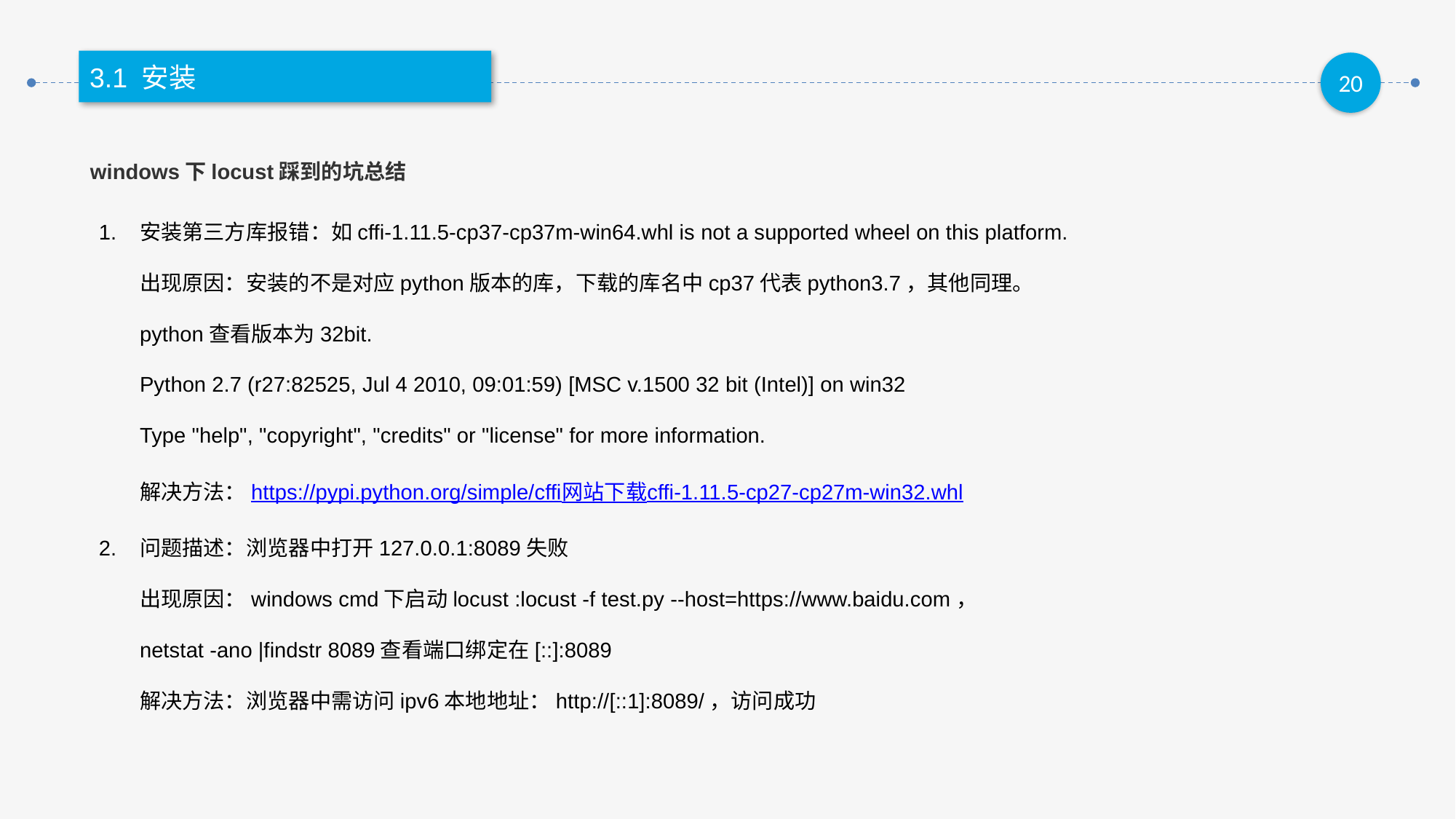

3.1 安装
windows下locust踩到的坑总结
安装第三方库报错：如cffi-1.11.5-cp37-cp37m-win64.whl is not a supported wheel on this platform.
出现原因：安装的不是对应python版本的库，下载的库名中cp37代表python3.7，其他同理。
python查看版本为32bit.
Python 2.7 (r27:82525, Jul 4 2010, 09:01:59) [MSC v.1500 32 bit (Intel)] on win32
Type "help", "copyright", "credits" or "license" for more information.
解决方法：https://pypi.python.org/simple/cffi网站下载cffi-1.11.5-cp27-cp27m-win32.whl
问题描述：浏览器中打开127.0.0.1:8089失败
出现原因：windows cmd下启动locust :locust -f test.py --host=https://www.baidu.com，
netstat -ano |findstr 8089查看端口绑定在[::]:8089
解决方法：浏览器中需访问ipv6本地地址：http://[::1]:8089/，访问成功